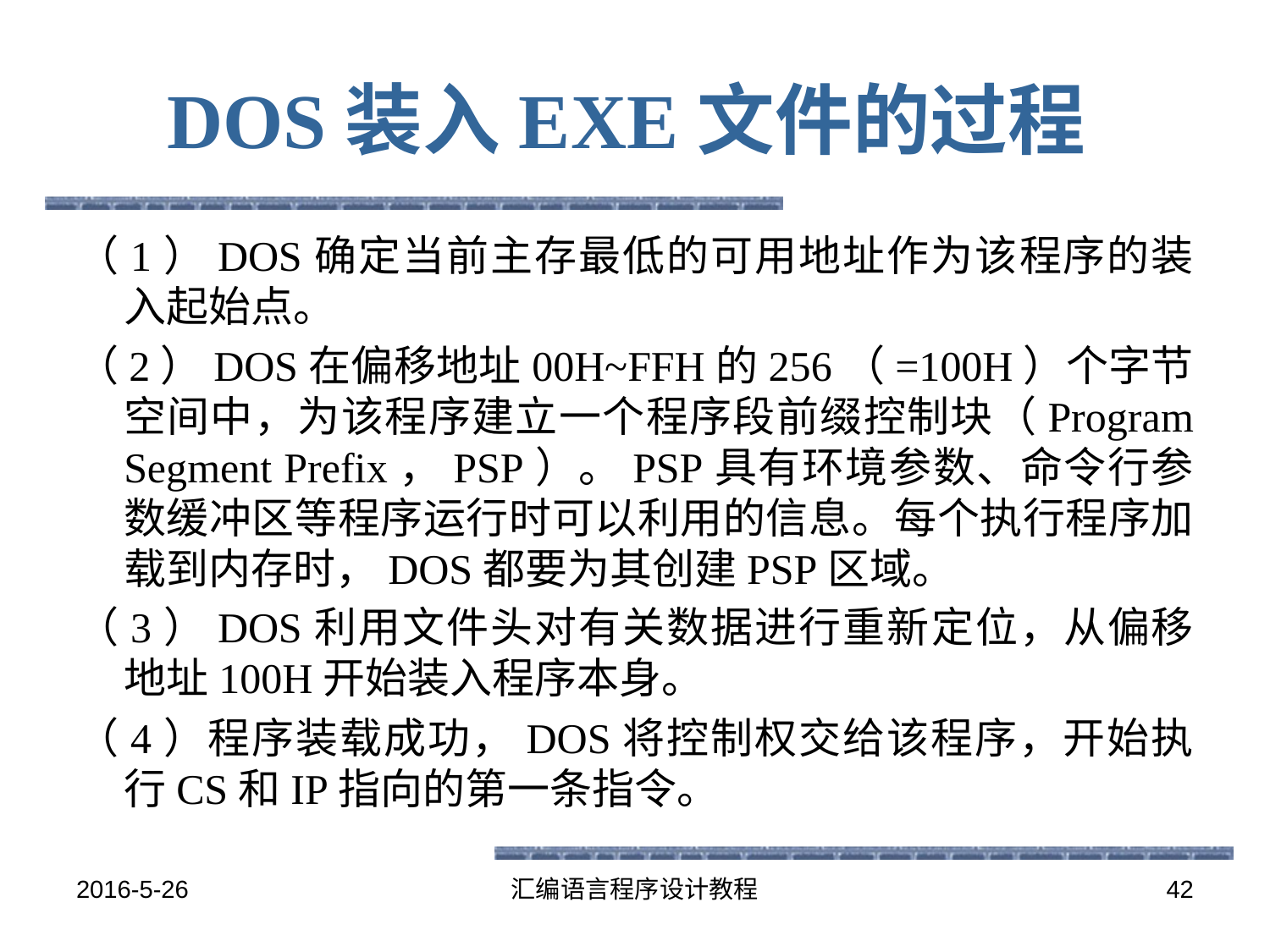

# DOS装入EXE文件的过程
（1）DOS确定当前主存最低的可用地址作为该程序的装入起始点。
（2）DOS在偏移地址00H~FFH的256（=100H）个字节空间中，为该程序建立一个程序段前缀控制块（Program Segment Prefix，PSP）。PSP具有环境参数、命令行参数缓冲区等程序运行时可以利用的信息。每个执行程序加载到内存时，DOS都要为其创建PSP区域。
（3）DOS利用文件头对有关数据进行重新定位，从偏移地址100H开始装入程序本身。
（4）程序装载成功，DOS将控制权交给该程序，开始执行CS和IP指向的第一条指令。
2016-5-26
汇编语言程序设计教程
42